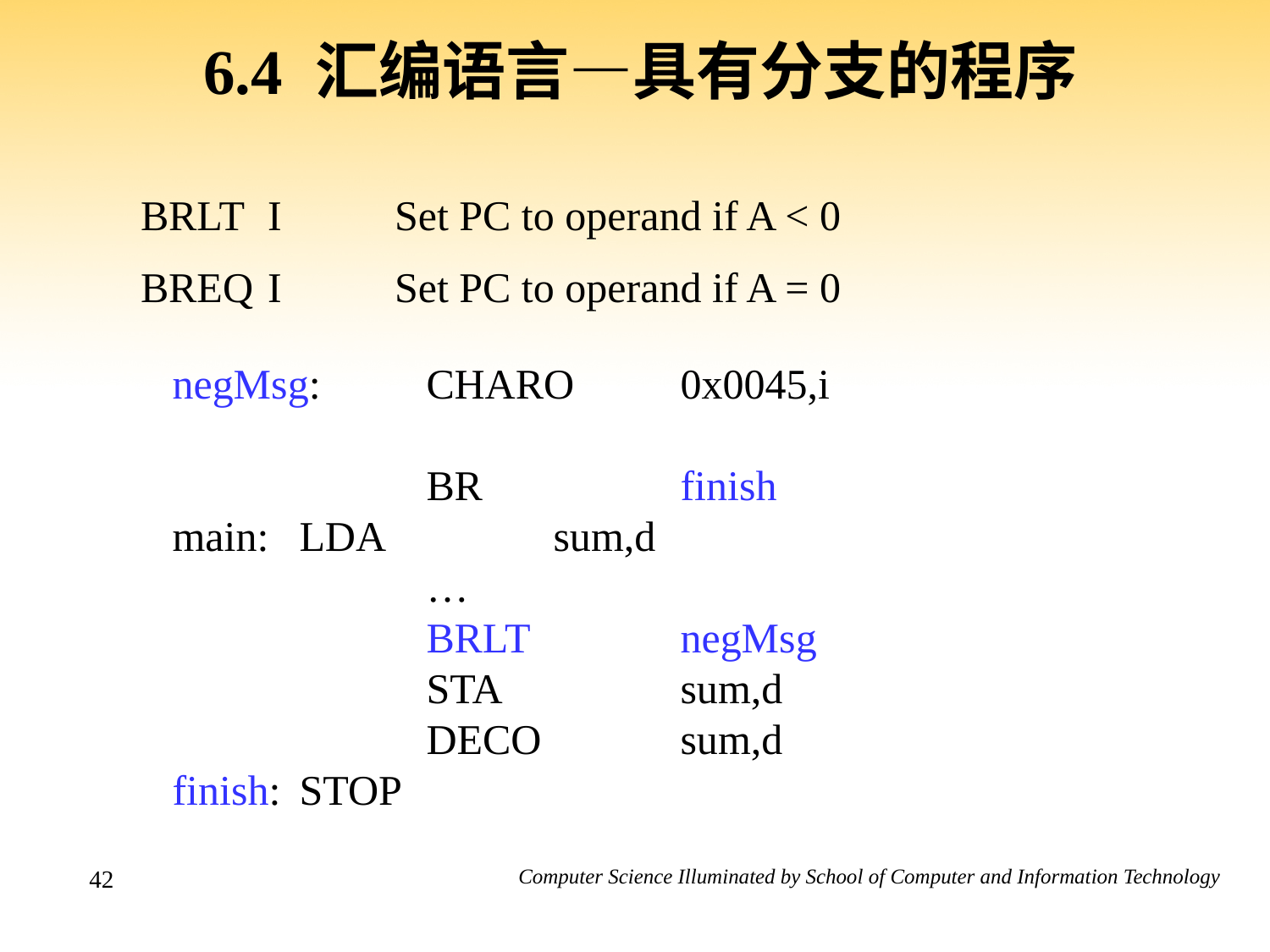

6.4 汇编语言—具有分支的程序
BRLT	I	Set PC to operand if A < 0
BREQ	I	Set PC to operand if A = 0

negMsg:	CHARO	0x0045,i
		BR		finish
main:	LDA		sum,d
		…
		BRLT		negMsg
		STA		sum,d
		DECO		sum,d
finish:	STOP

42